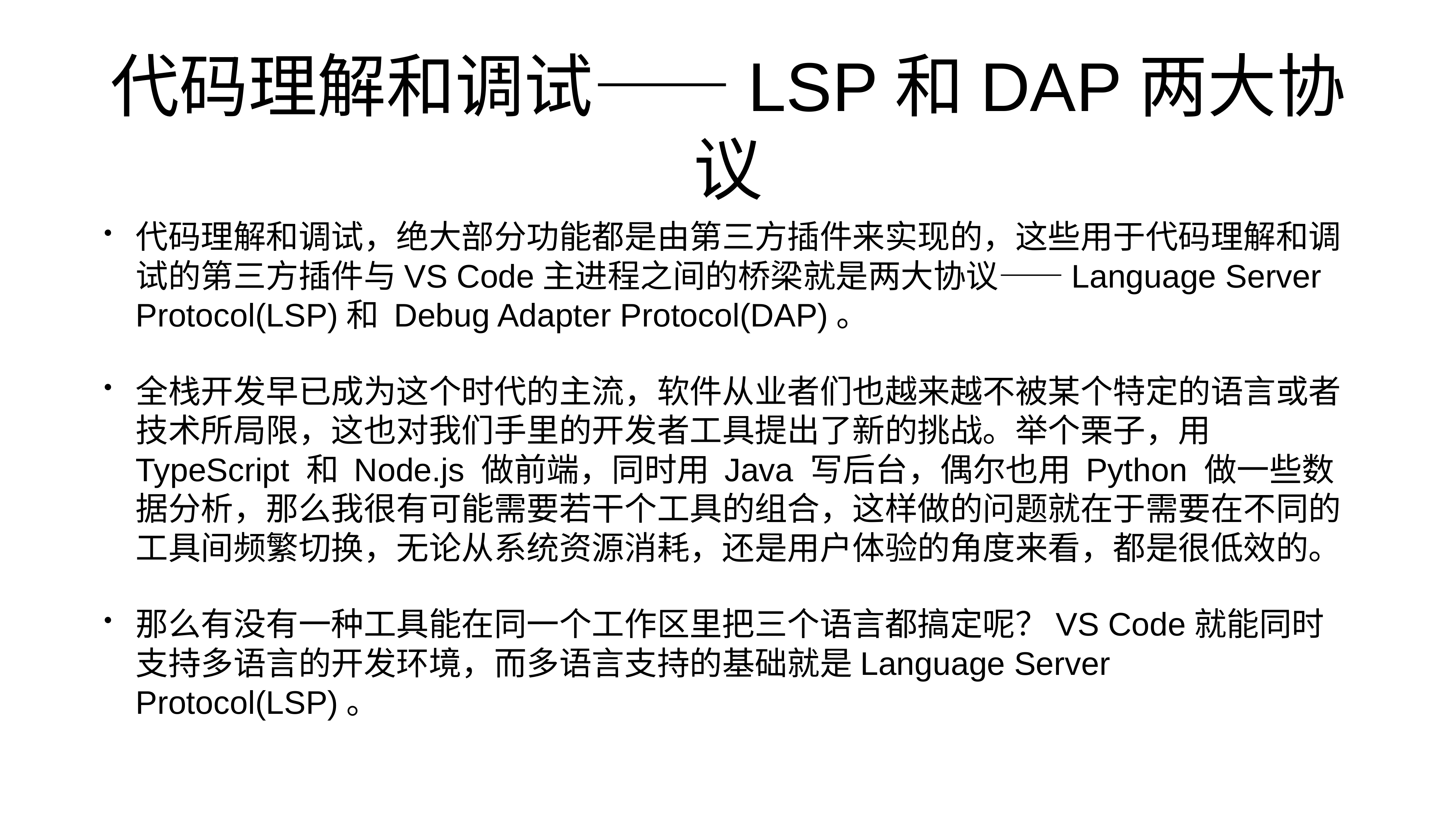

# 代码理解和调试——LSP和DAP两大协议
代码理解和调试，绝大部分功能都是由第三方插件来实现的，这些用于代码理解和调试的第三方插件与VS Code主进程之间的桥梁就是两大协议——Language Server Protocol(LSP)和 Debug Adapter Protocol(DAP)。
全栈开发早已成为这个时代的主流，软件从业者们也越来越不被某个特定的语言或者技术所局限，这也对我们手里的开发者工具提出了新的挑战。举个栗子，用 TypeScript 和 Node.js 做前端，同时用 Java 写后台，偶尔也用 Python 做一些数据分析，那么我很有可能需要若干个工具的组合，这样做的问题就在于需要在不同的工具间频繁切换，无论从系统资源消耗，还是用户体验的角度来看，都是很低效的。
那么有没有一种工具能在同一个工作区里把三个语言都搞定呢？VS Code就能同时支持多语言的开发环境，而多语言支持的基础就是Language Server Protocol(LSP)。